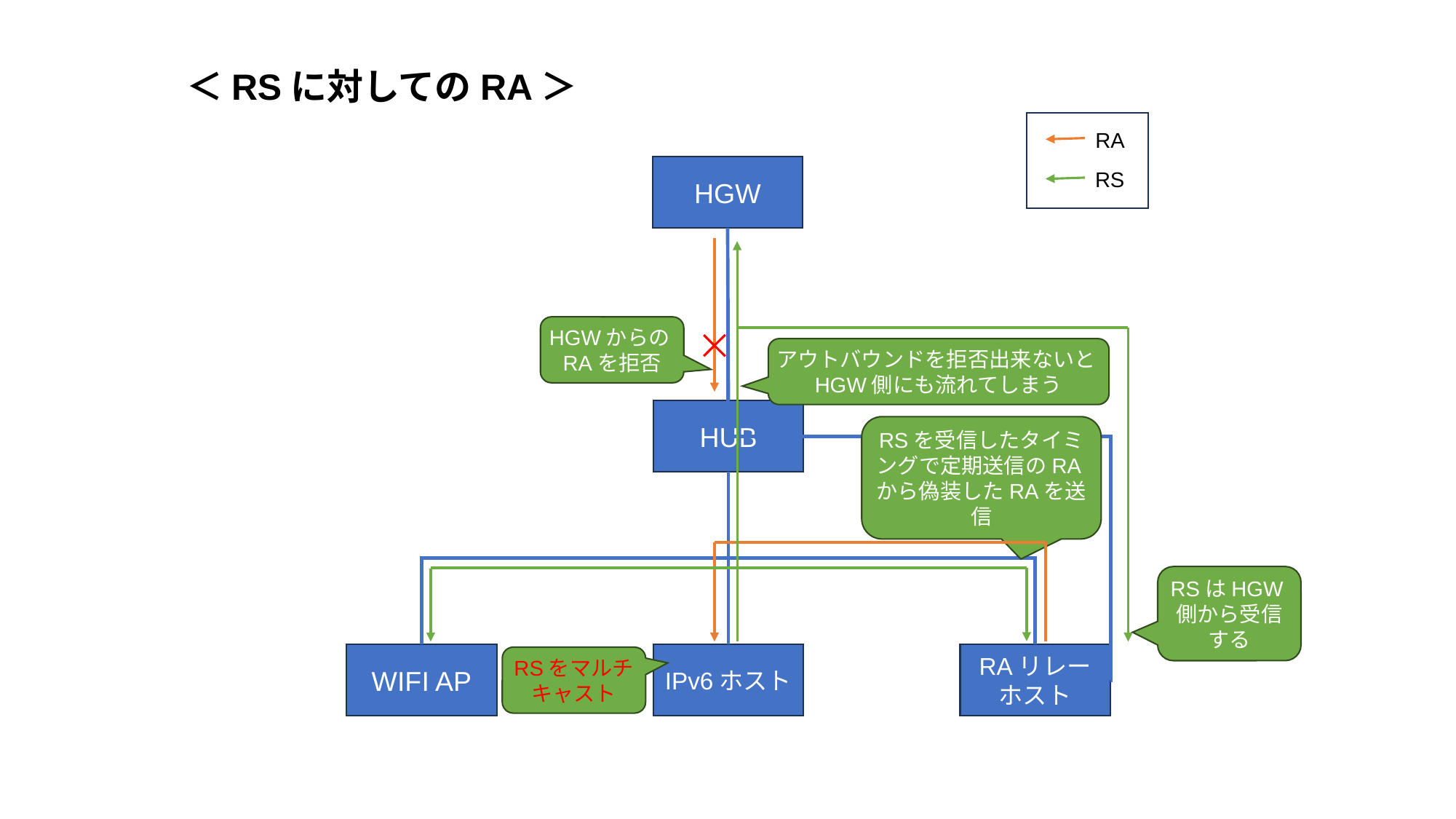

＜RSに対してのRA＞

RA
HGW
RS
HGWからのRAを拒否
アウトバウンドを拒否出来ないとHGW側にも流れてしまう
HUB
RSを受信したタイミングで定期送信のRAから偽装したRAを送信
RSはHGW側から受信する
WIFI AP
IPv6ホスト
RAリレーホスト
RSをマルチキャスト